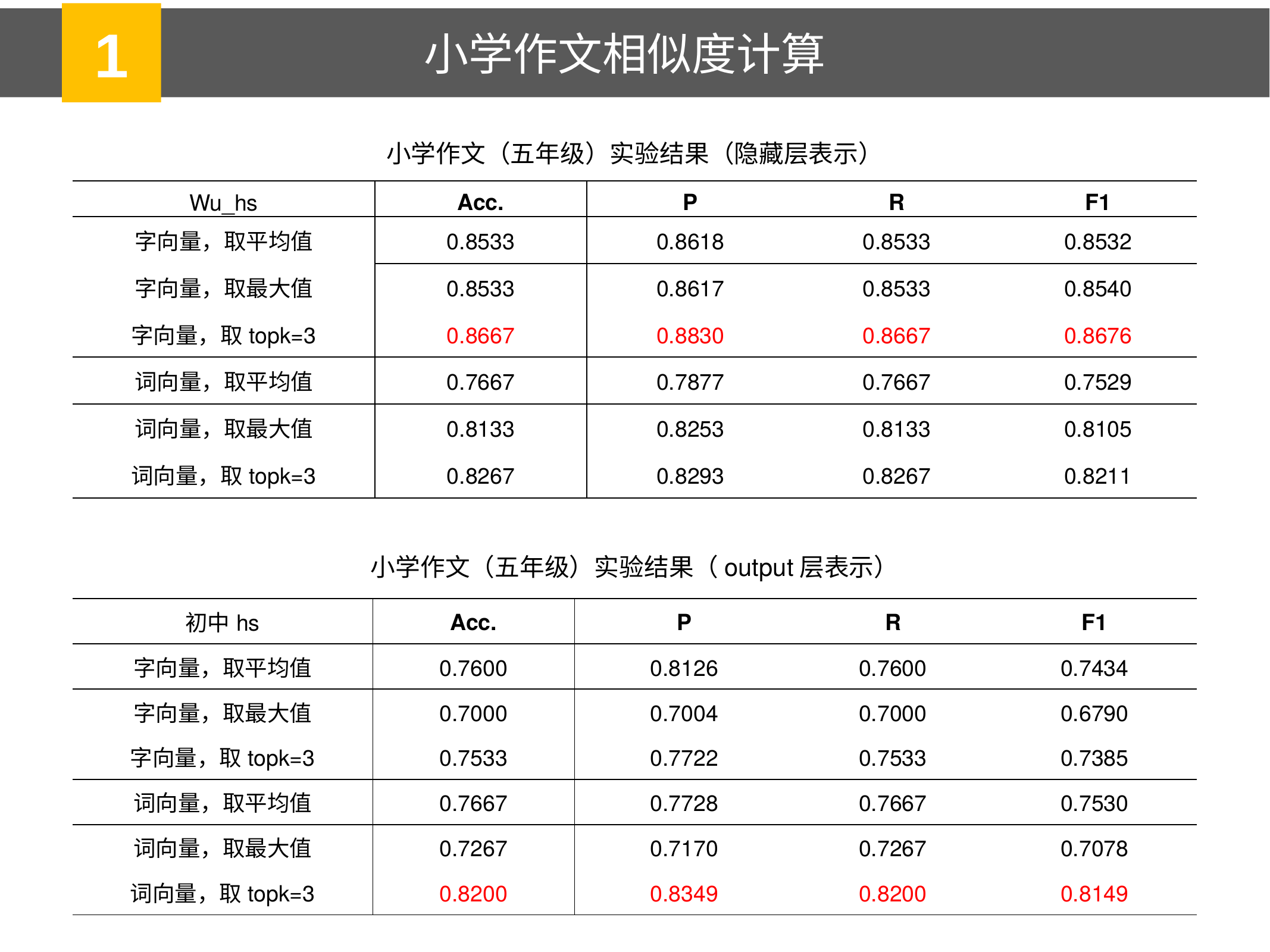

1

小学作文相似度计算
小学作文（五年级）实验结果（隐藏层表示）
| Wu\_hs | Acc. | P | R | F1 |
| --- | --- | --- | --- | --- |
| 字向量，取平均值 | 0.8533 | 0.8618 | 0.8533 | 0.8532 |
| 字向量，取最大值 | 0.8533 | 0.8617 | 0.8533 | 0.8540 |
| 字向量，取topk=3 | 0.8667 | 0.8830 | 0.8667 | 0.8676 |
| 词向量，取平均值 | 0.7667 | 0.7877 | 0.7667 | 0.7529 |
| 词向量，取最大值 | 0.8133 | 0.8253 | 0.8133 | 0.8105 |
| 词向量，取topk=3 | 0.8267 | 0.8293 | 0.8267 | 0.8211 |
小学作文（五年级）实验结果（output层表示）
| 初中hs | Acc. | P | R | F1 |
| --- | --- | --- | --- | --- |
| 字向量，取平均值 | 0.7600 | 0.8126 | 0.7600 | 0.7434 |
| 字向量，取最大值 | 0.7000 | 0.7004 | 0.7000 | 0.6790 |
| 字向量，取topk=3 | 0.7533 | 0.7722 | 0.7533 | 0.7385 |
| 词向量，取平均值 | 0.7667 | 0.7728 | 0.7667 | 0.7530 |
| 词向量，取最大值 | 0.7267 | 0.7170 | 0.7267 | 0.7078 |
| 词向量，取topk=3 | 0.8200 | 0.8349 | 0.8200 | 0.8149 |